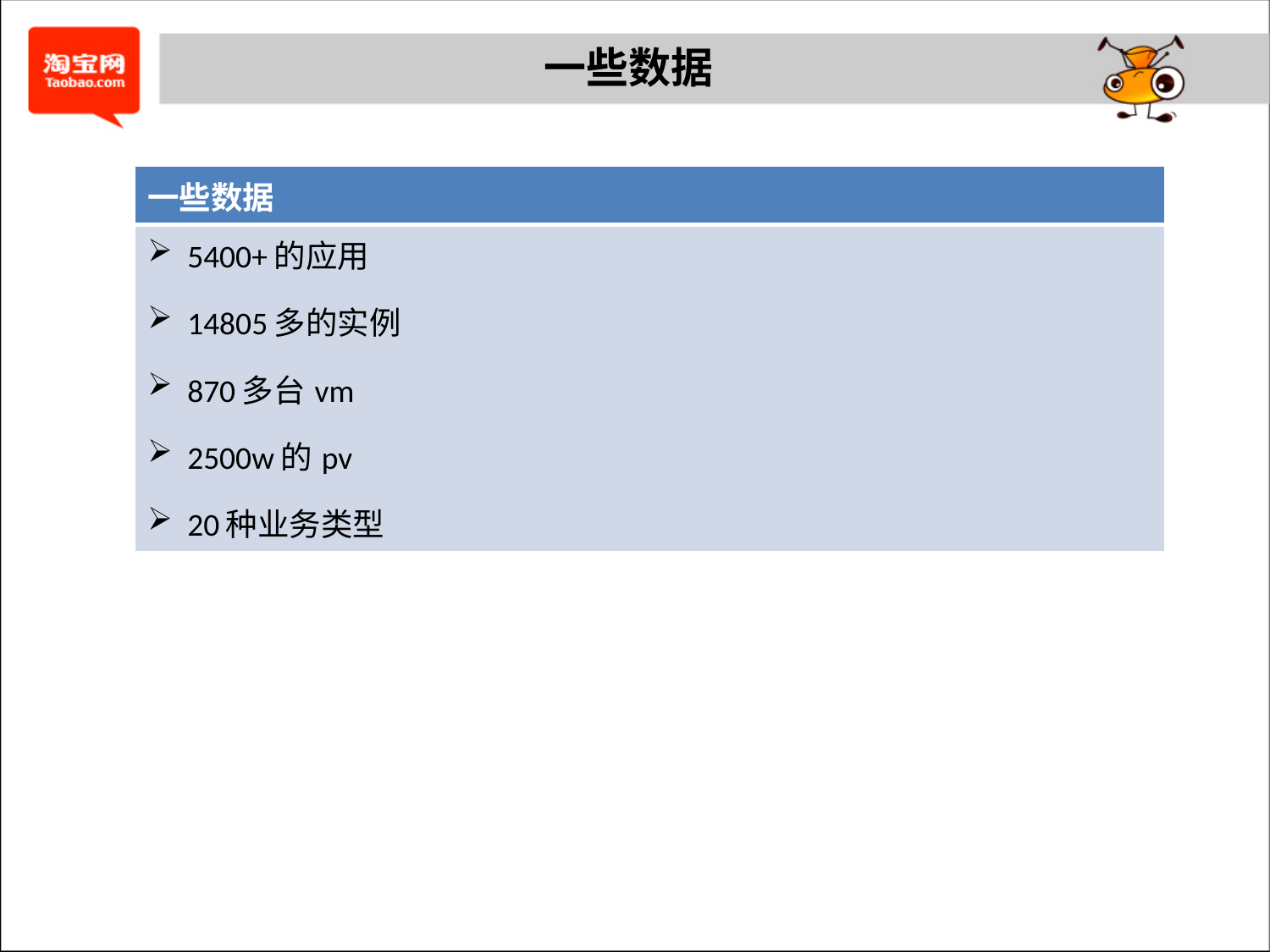

一些数据
| 一些数据 |
| --- |
| 5400+的应用 14805多的实例 870多台vm 2500w的pv 20种业务类型 |